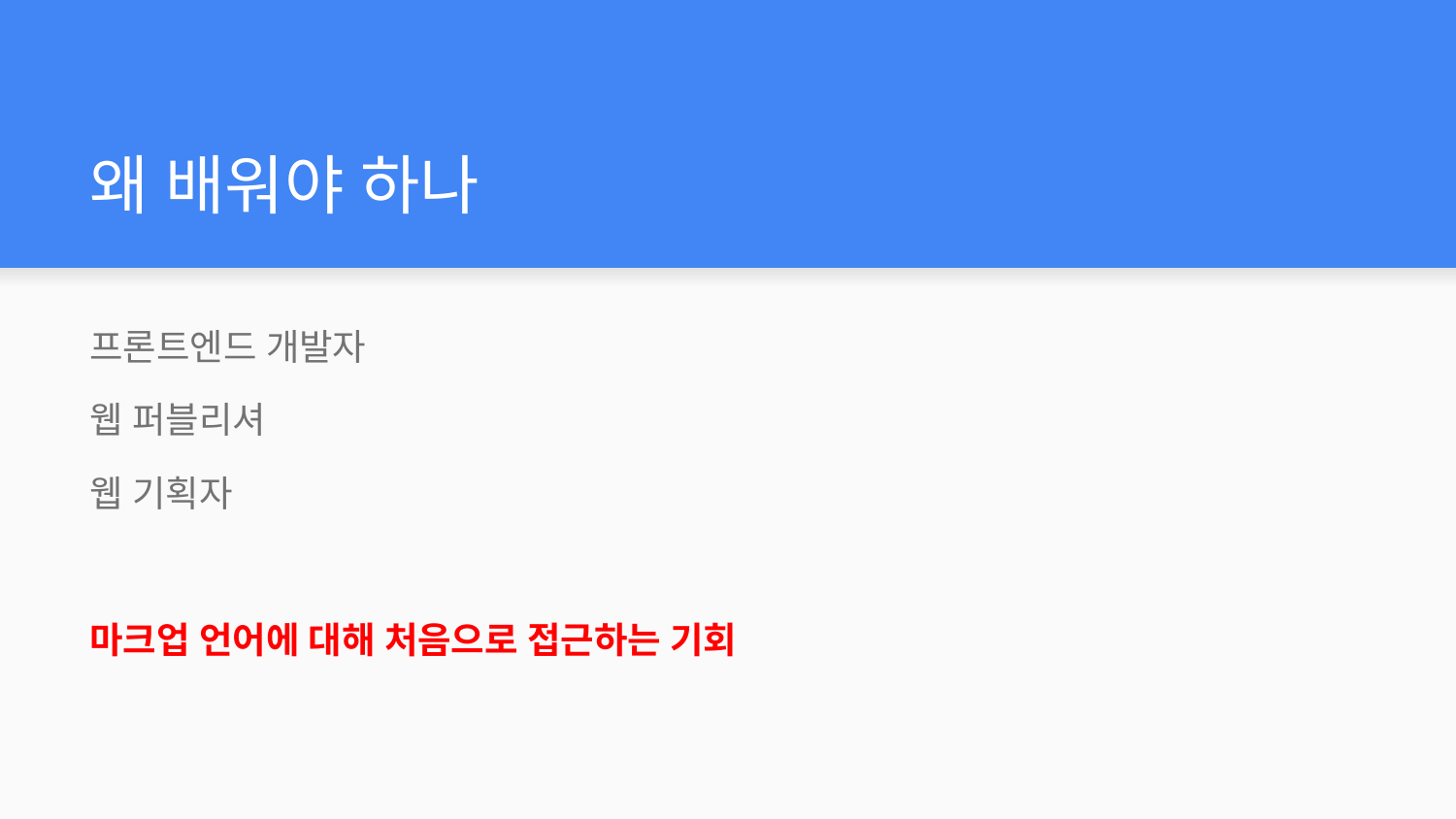

# 왜 배워야 하나
프론트엔드 개발자
웹 퍼블리셔
웹 기획자

마크업 언어에 대해 처음으로 접근하는 기회